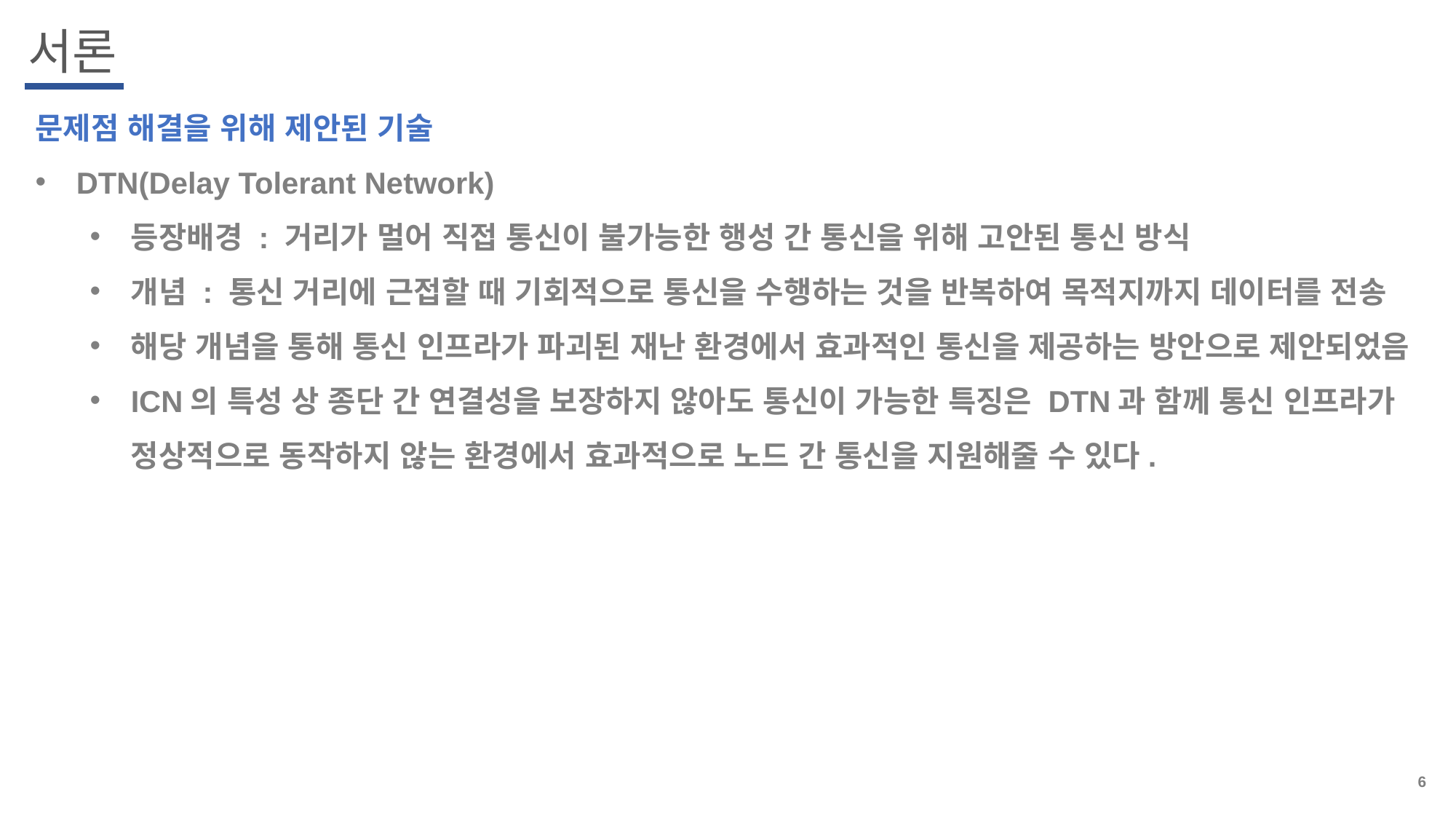

서론
문제점 해결을 위해 제안된 기술
DTN(Delay Tolerant Network)
등장배경 : 거리가 멀어 직접 통신이 불가능한 행성 간 통신을 위해 고안된 통신 방식
개념 : 통신 거리에 근접할 때 기회적으로 통신을 수행하는 것을 반복하여 목적지까지 데이터를 전송
해당 개념을 통해 통신 인프라가 파괴된 재난 환경에서 효과적인 통신을 제공하는 방안으로 제안되었음
ICN의 특성 상 종단 간 연결성을 보장하지 않아도 통신이 가능한 특징은 DTN과 함께 통신 인프라가 정상적으로 동작하지 않는 환경에서 효과적으로 노드 간 통신을 지원해줄 수 있다.
6